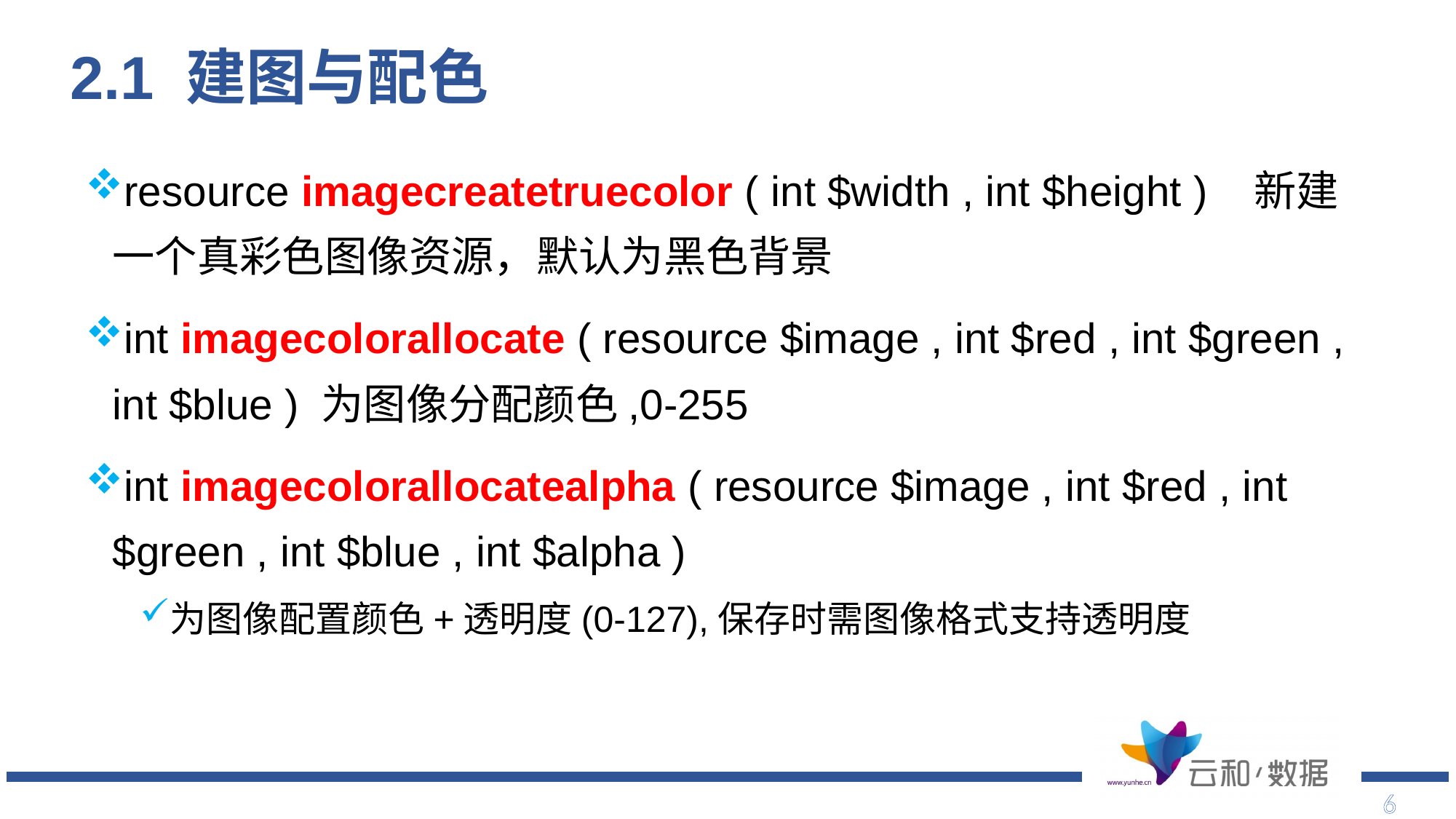

# 2.1 建图与配色

resource imagecreatetruecolor ( int $width , int $height )   新建一个真彩色图像资源，默认为黑色背景
int imagecolorallocate ( resource $image , int $red , int $green , int $blue ) 为图像分配颜色,0-255
int imagecolorallocatealpha ( resource $image , int $red , int $green , int $blue , int $alpha )
为图像配置颜色+透明度(0-127),保存时需图像格式支持透明度